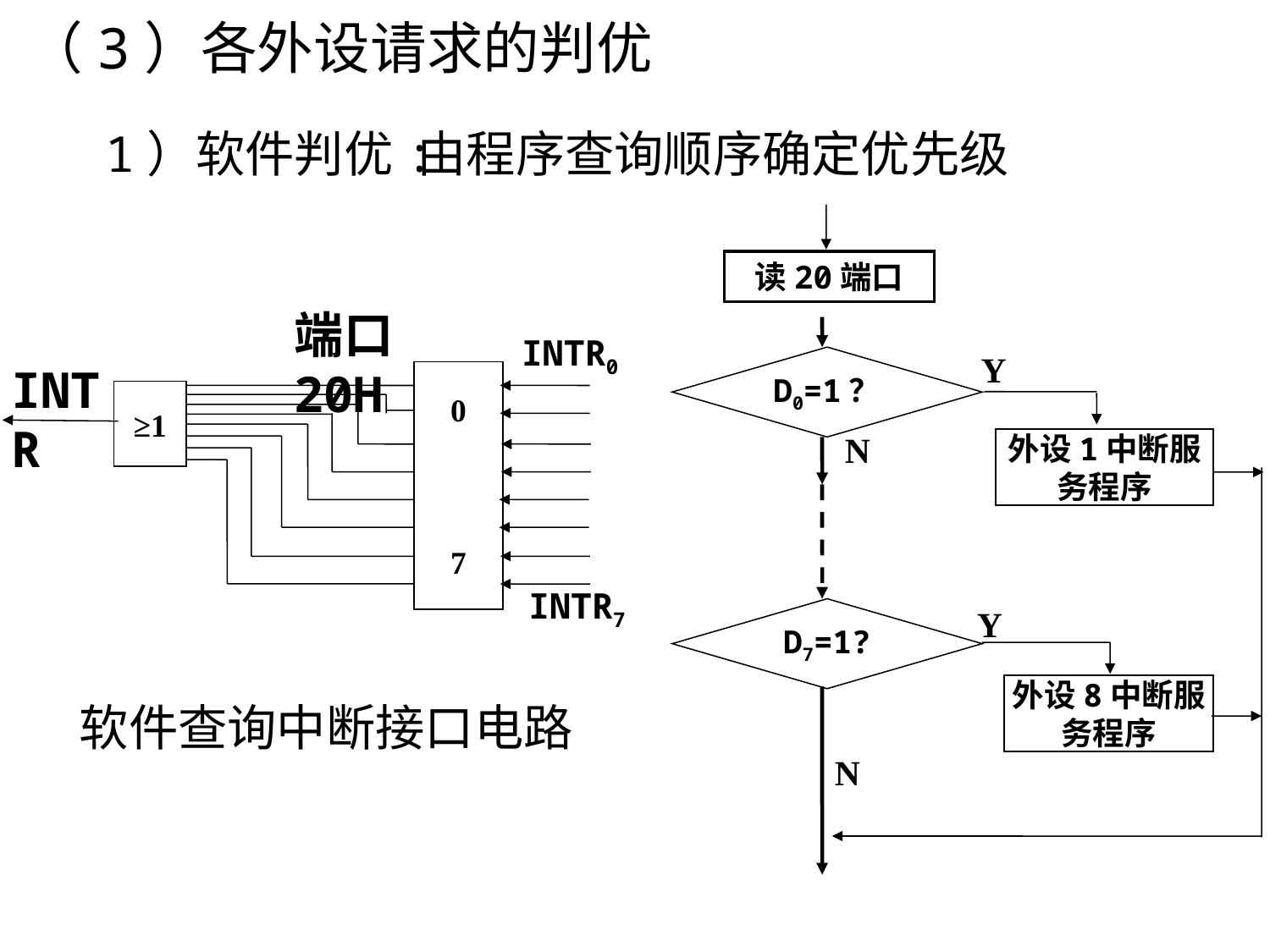

（3）各外设请求的判优
由程序查询顺序确定优先级
1）软件判优:

读20端口

端口20H
INTR0
INTR
0

7
≥1

INTR7

Y

外设1中断服务程序

D0=1？
N

Y

外设8中断服务程序

D7=1?

软件查询中断接口电路
N